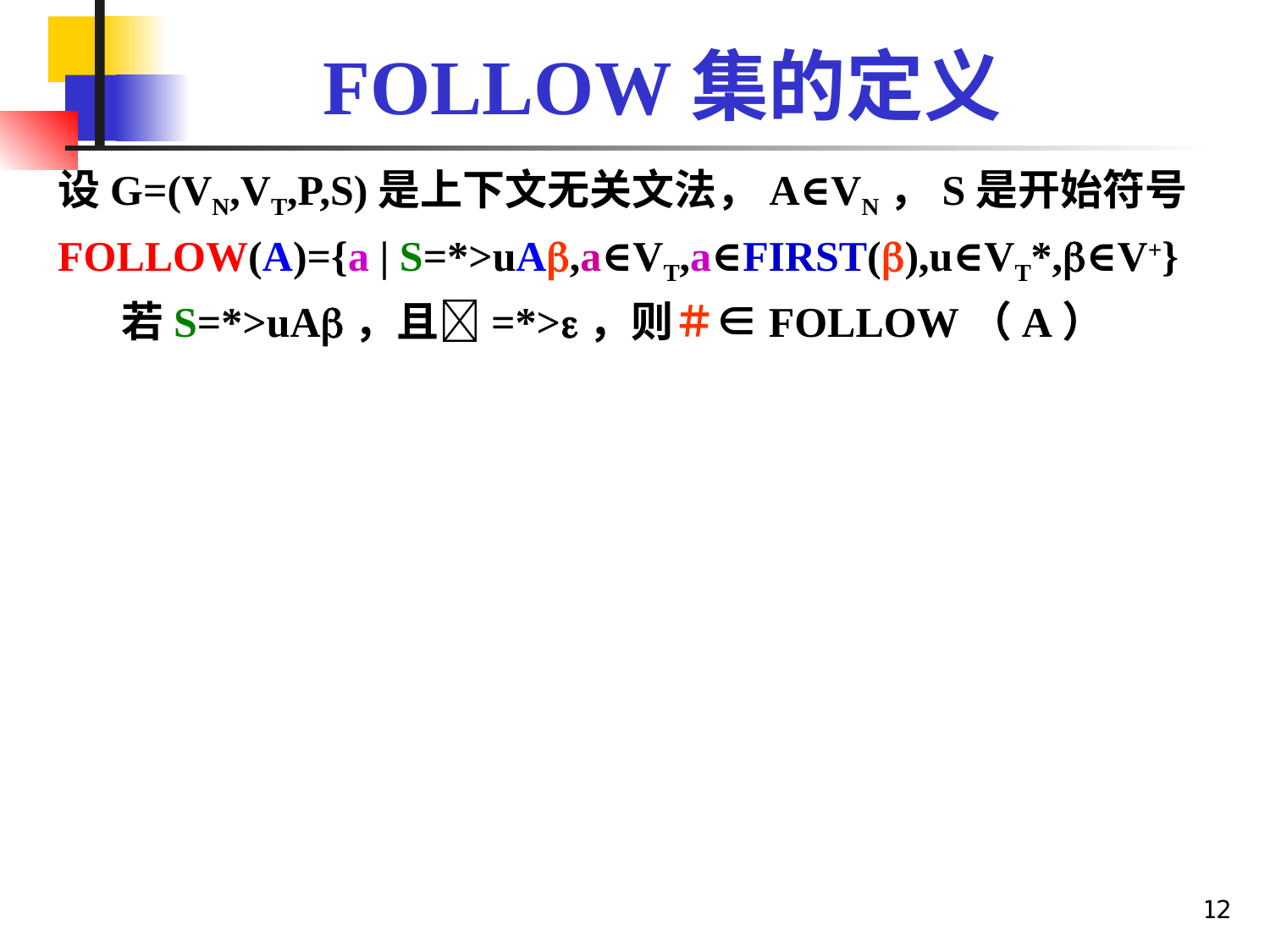

# FOLLOW集的定义
设G=(VN,VT,P,S)是上下文无关文法，A∈VN，S是开始符号
FOLLOW(A)={a | S=*>uAβ,a∈VT,a∈FIRST(β),u∈VT*,β∈V+}
若S=*>uAβ，且β=*>ε，则＃∈FOLLOW（A）
12